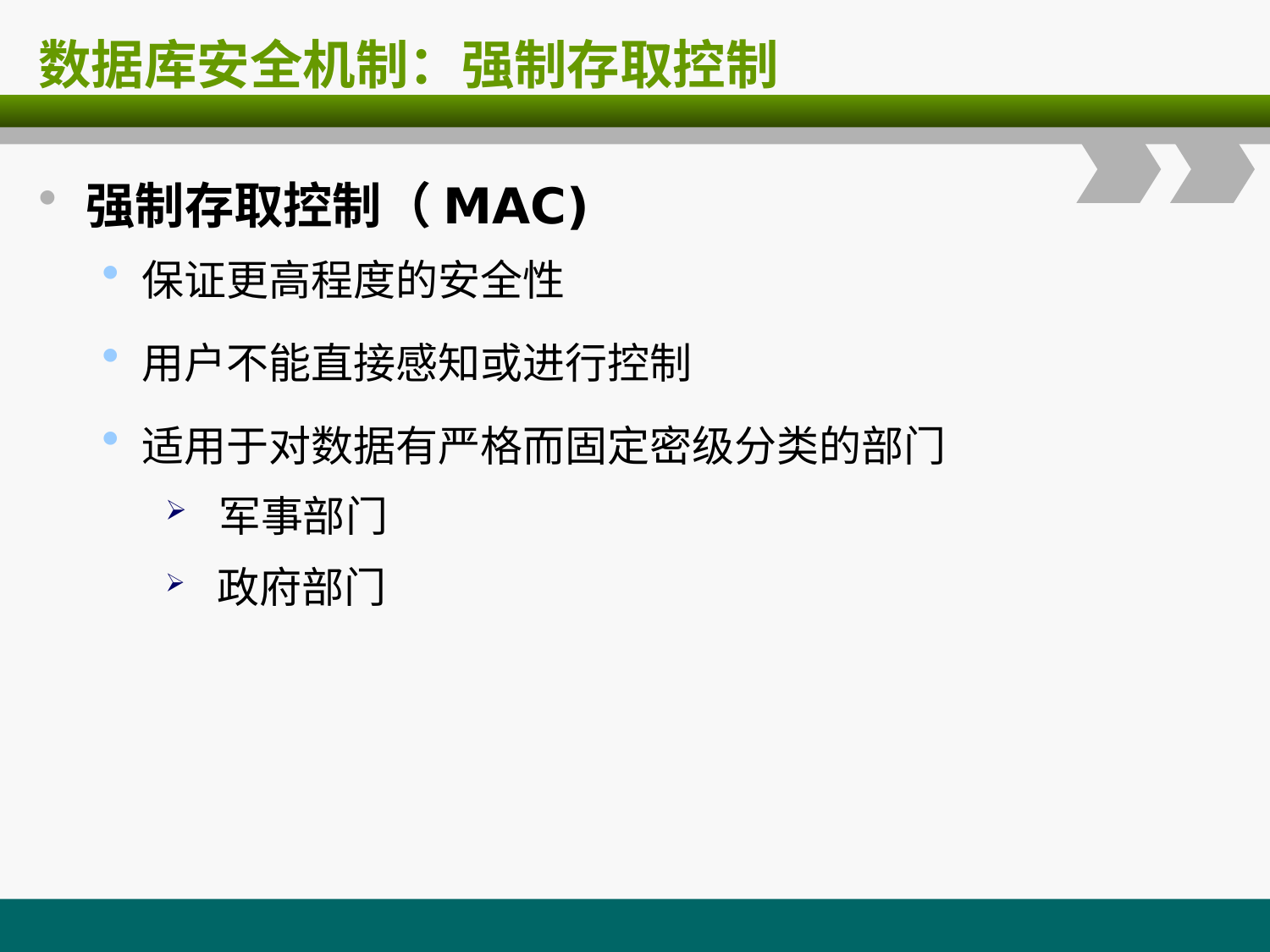

# 数据库安全机制：强制存取控制
强制存取控制（MAC)
保证更高程度的安全性
用户不能直接感知或进行控制
适用于对数据有严格而固定密级分类的部门
 军事部门
 政府部门